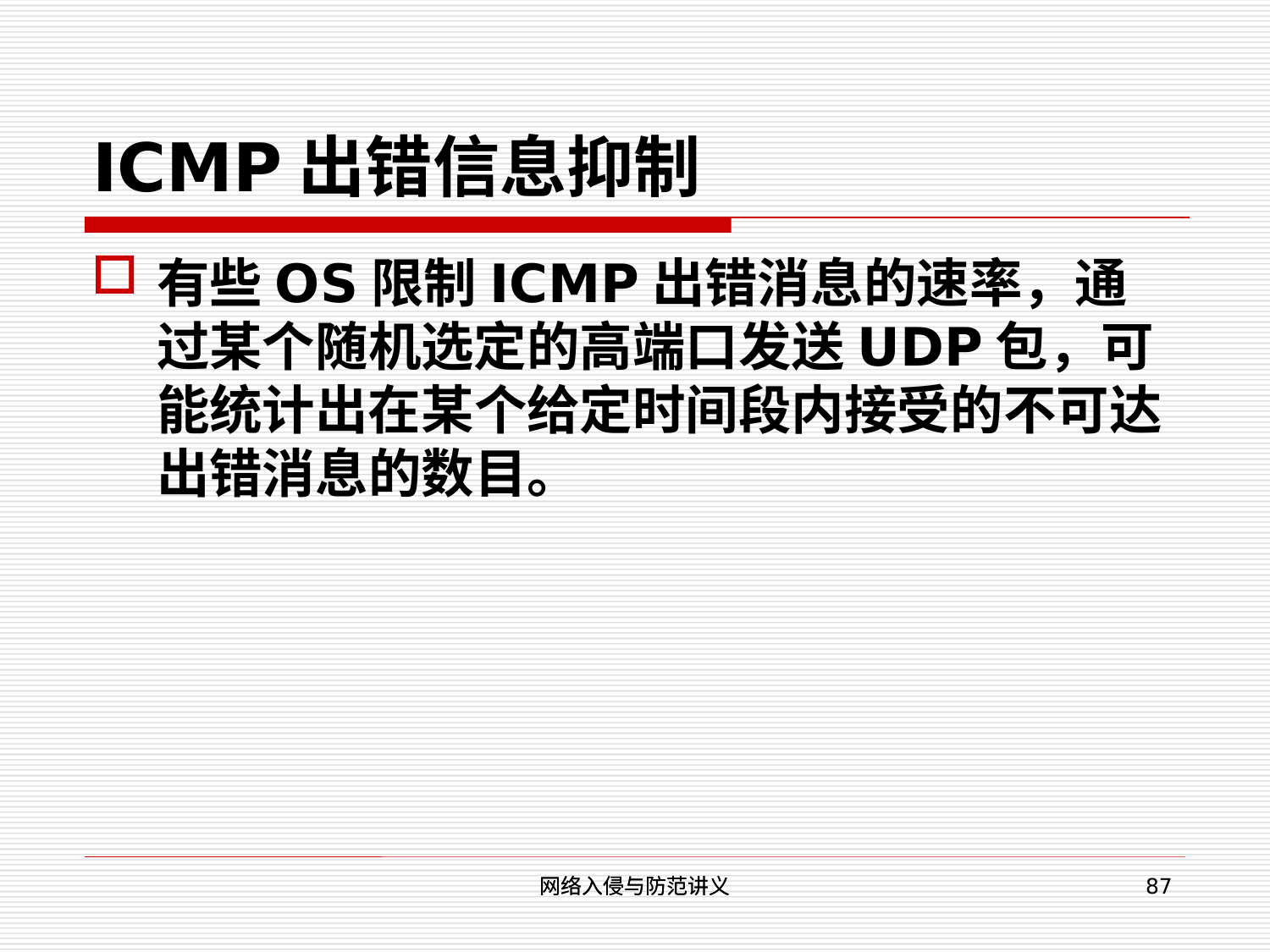

# ICMP出错信息抑制
有些OS限制ICMP出错消息的速率，通过某个随机选定的高端口发送UDP包，可能统计出在某个给定时间段内接受的不可达出错消息的数目。

网络入侵与防范讲义
网络入侵与防范讲义
87
87